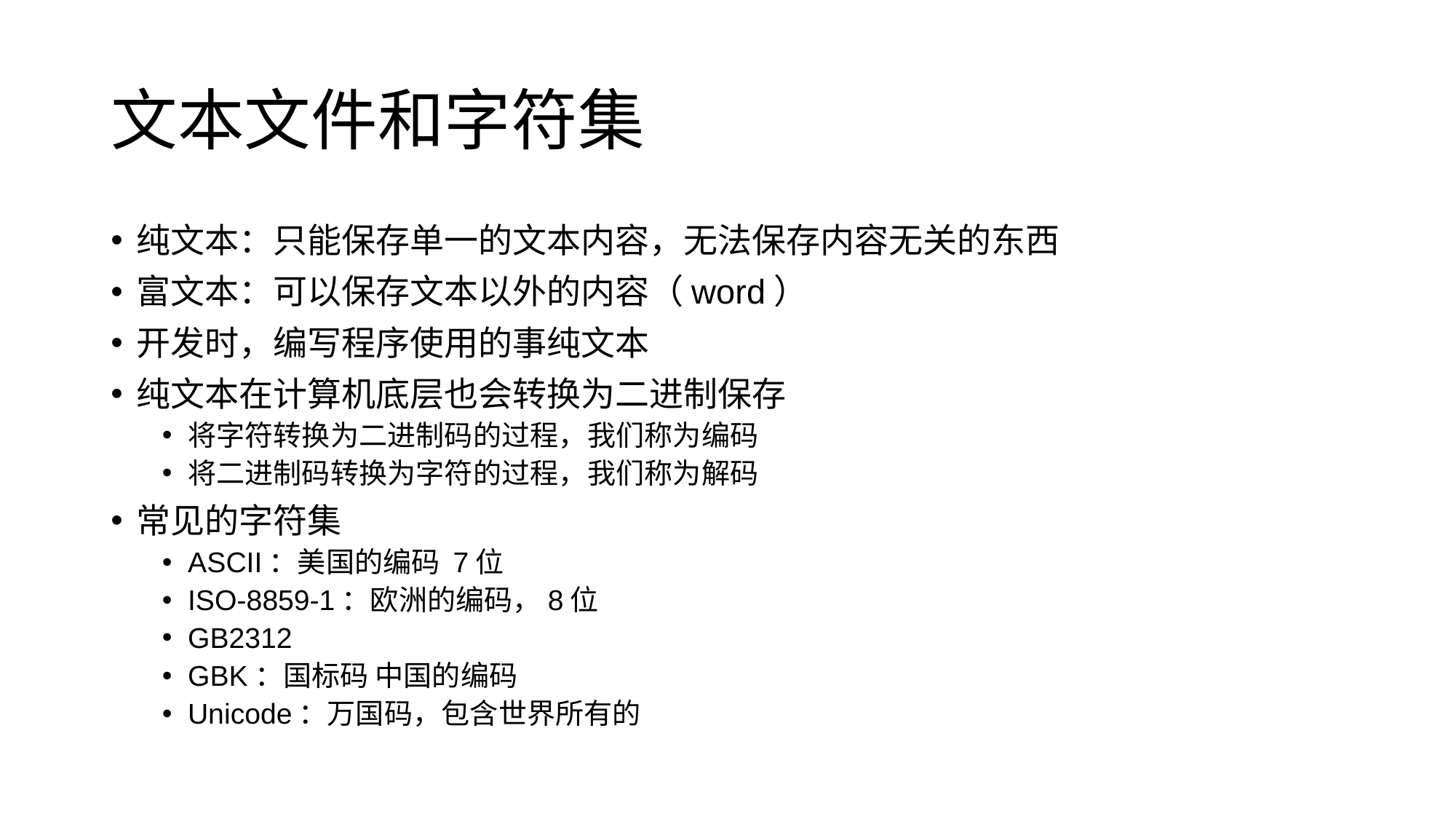

# 文本文件和字符集
纯文本：只能保存单一的文本内容，无法保存内容无关的东西
富文本：可以保存文本以外的内容（word）
开发时，编写程序使用的事纯文本
纯文本在计算机底层也会转换为二进制保存
将字符转换为二进制码的过程，我们称为编码
将二进制码转换为字符的过程，我们称为解码
常见的字符集
ASCII：美国的编码 7位
ISO-8859-1：欧洲的编码，8位
GB2312
GBK：国标码 中国的编码
Unicode：万国码，包含世界所有的